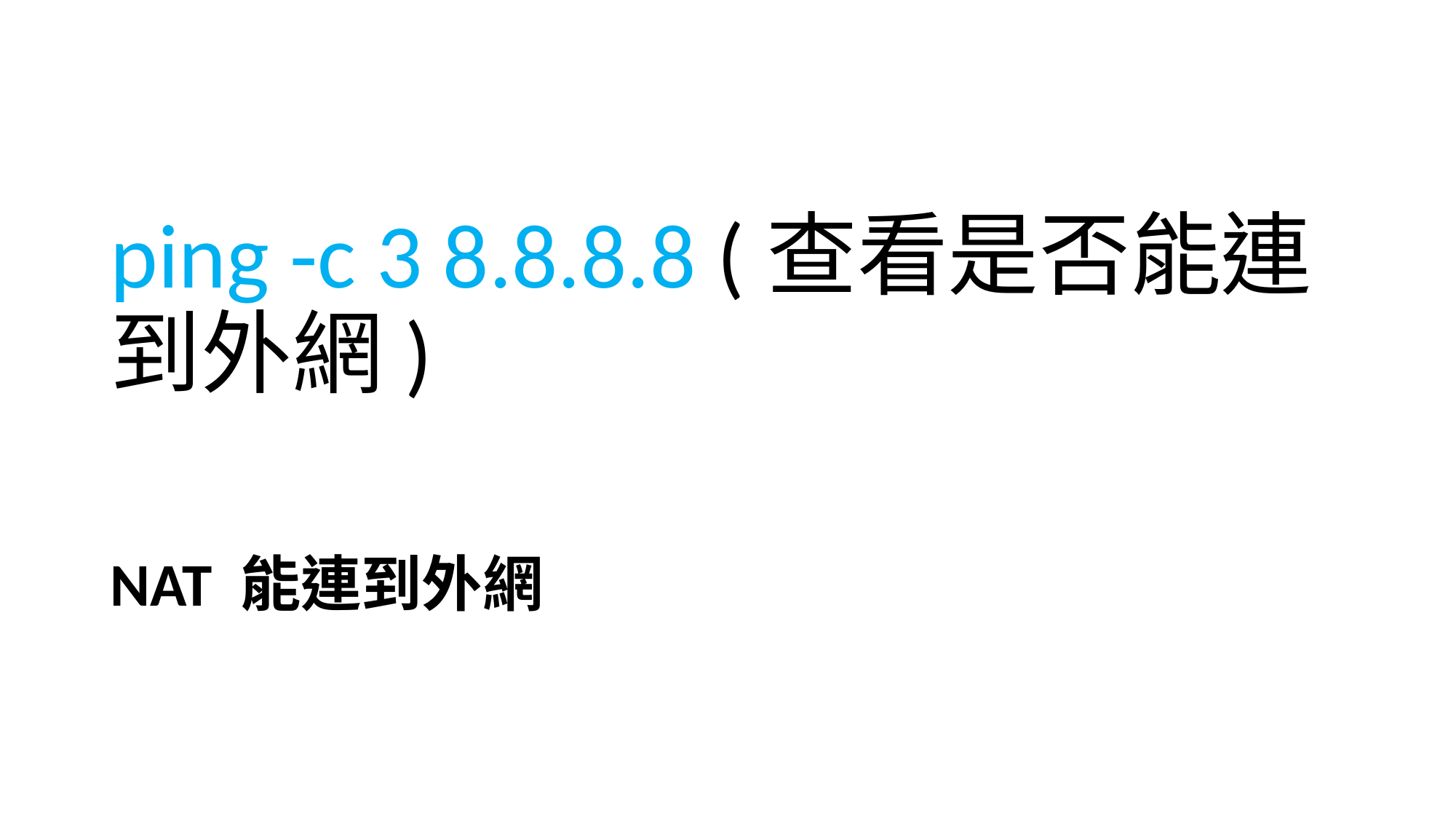

# ping -c 3 8.8.8.8 (查看是否能連到外網)
NAT 能連到外網